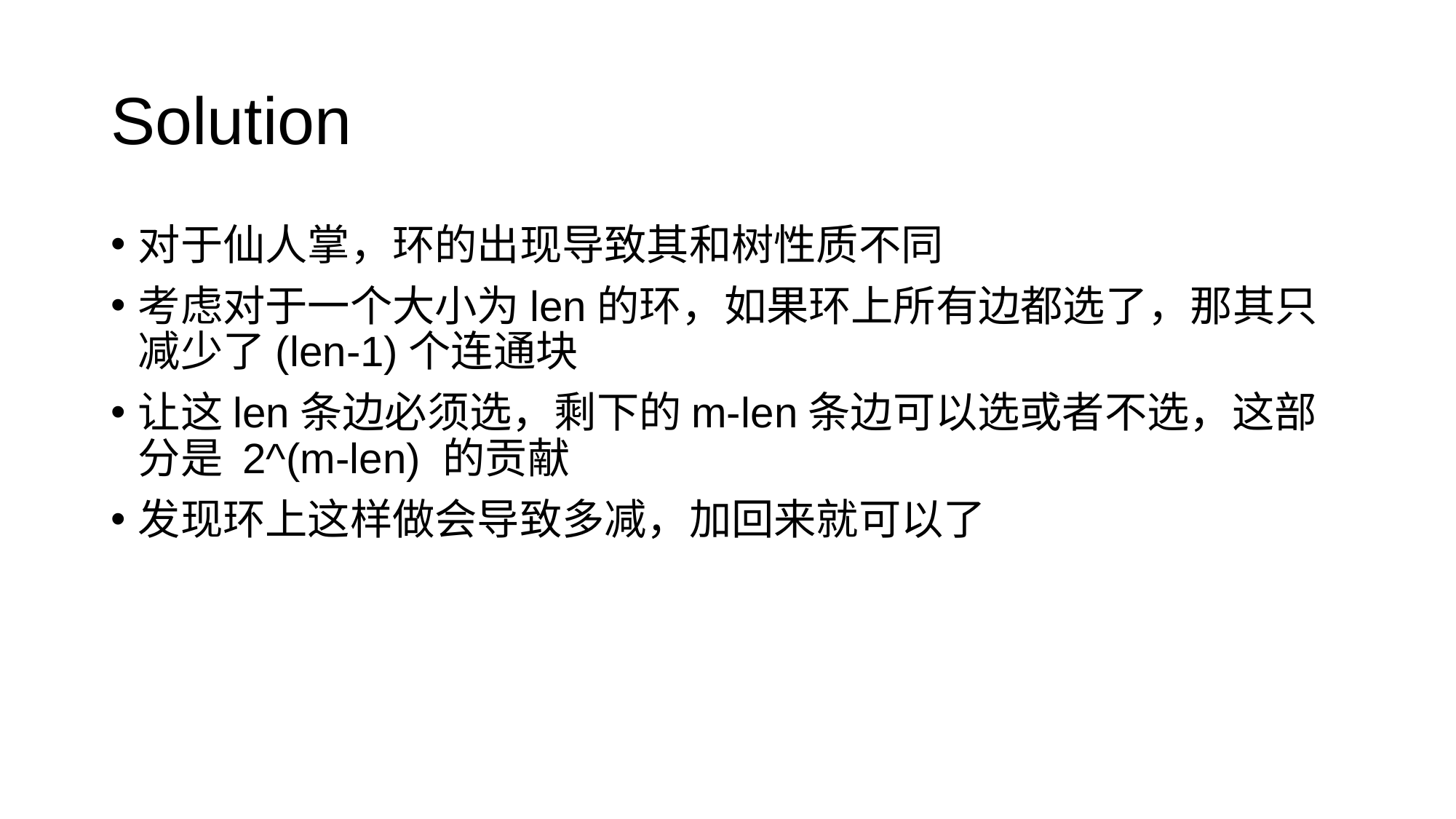

# Solution
对于仙人掌，环的出现导致其和树性质不同
考虑对于一个大小为len的环，如果环上所有边都选了，那其只减少了(len-1)个连通块
让这len条边必须选，剩下的m-len条边可以选或者不选，这部分是 2^(m-len) 的贡献
发现环上这样做会导致多减，加回来就可以了